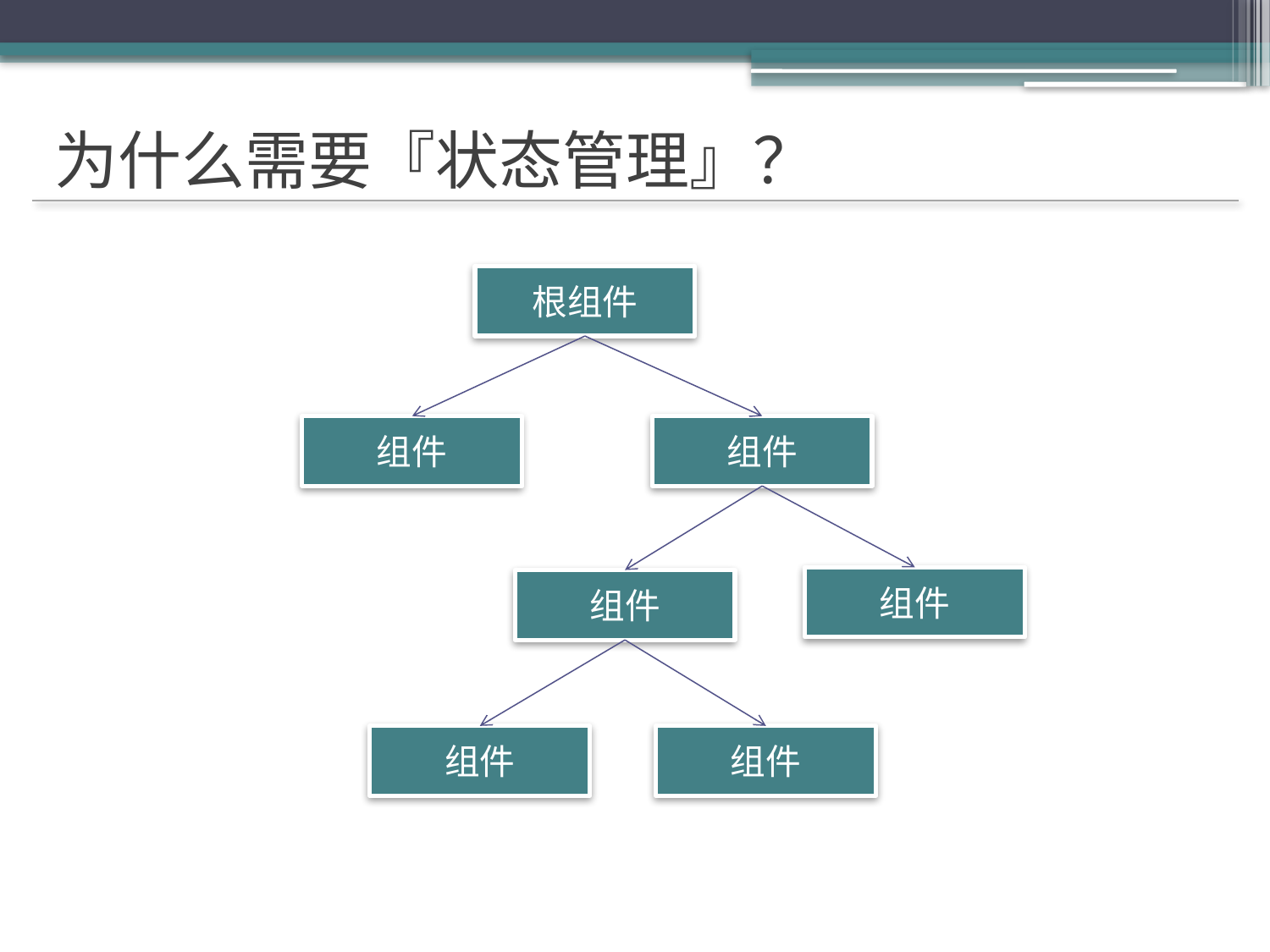

# 为什么需要『状态管理』？
根组件
组件
组件
组件
组件
组件
组件